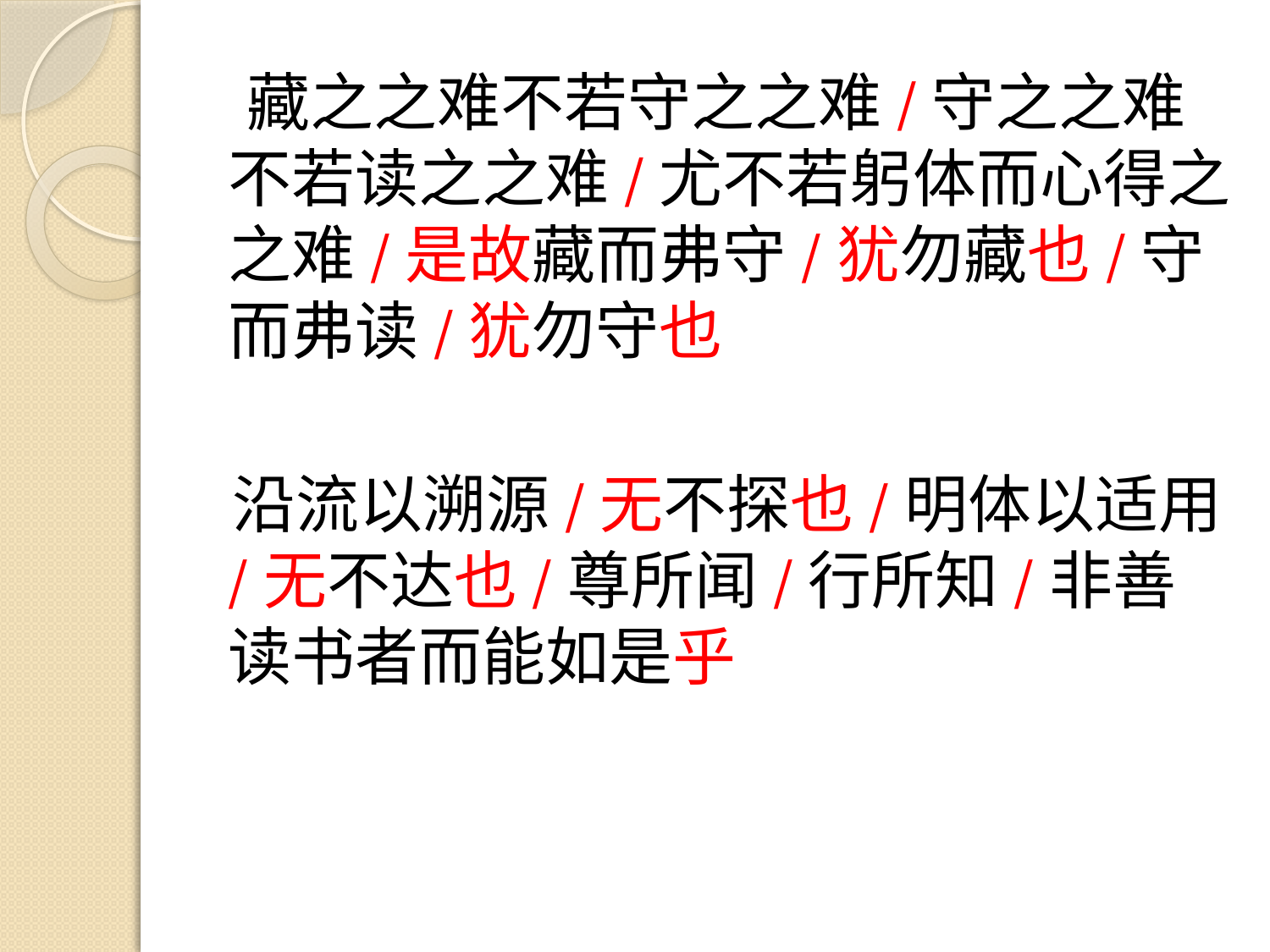

藏之之难不若守之之难/守之之难不若读之之难/尤不若躬体而心得之之难/是故藏而弗守/犹勿藏也/守而弗读/犹勿守也

  沿流以溯源/无不探也/明体以适用/无不达也/尊所闻/行所知/非善读书者而能如是乎